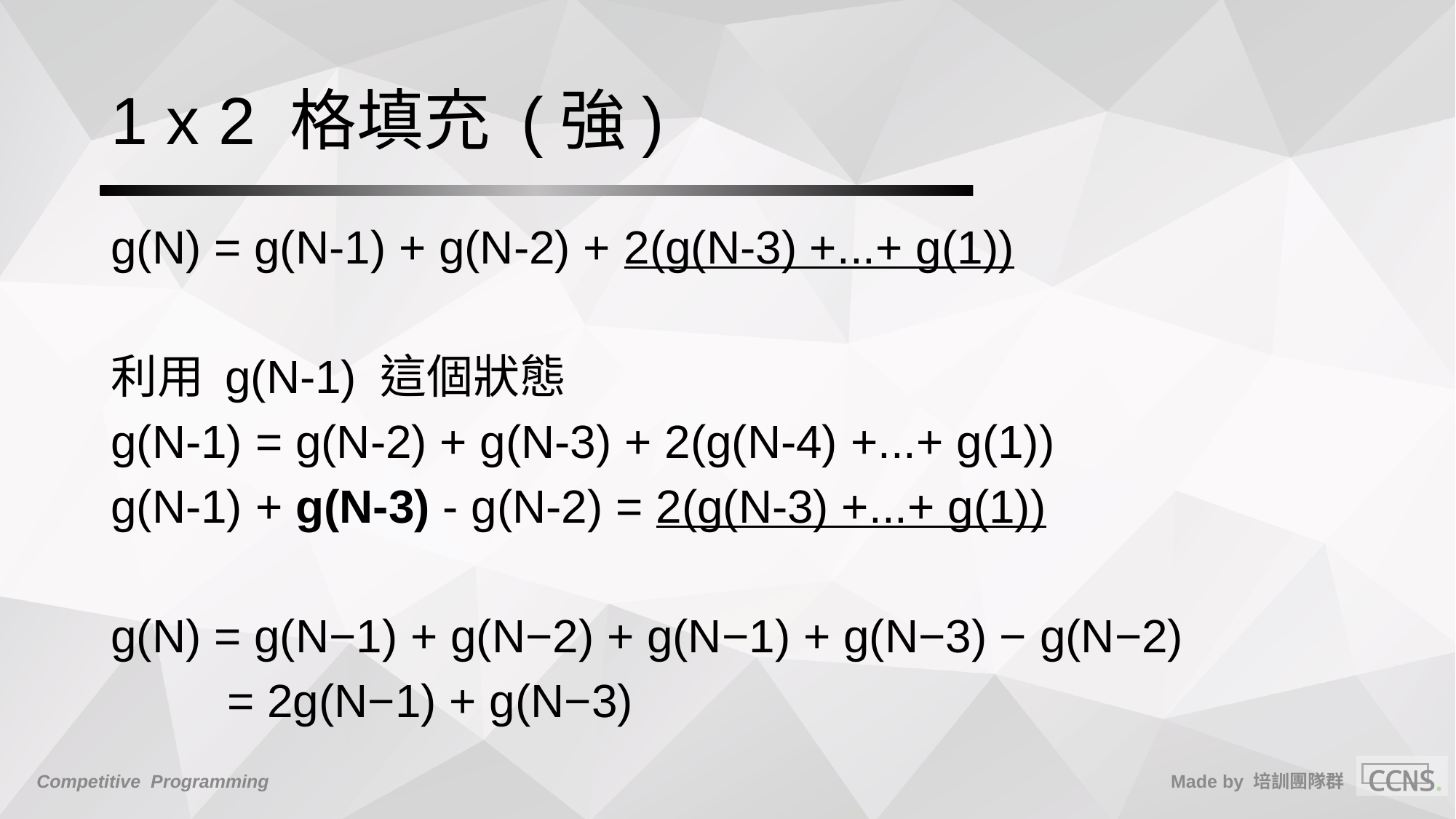

# 1 x 2 格填充 (強)
g(N) = g(N-1) + g(N-2) + 2(g(N-3) +...+ g(1))

利用 g(N-1) 這個狀態
g(N-1) = g(N-2) + g(N-3) + 2(g(N-4) +...+ g(1))
g(N-1) + g(N-3) - g(N-2) = 2(g(N-3) +...+ g(1))

g(N) = g(N−1) + g(N−2) + g(N−1) + g(N−3) − g(N−2)
         = 2g(N−1) + g(N−3)